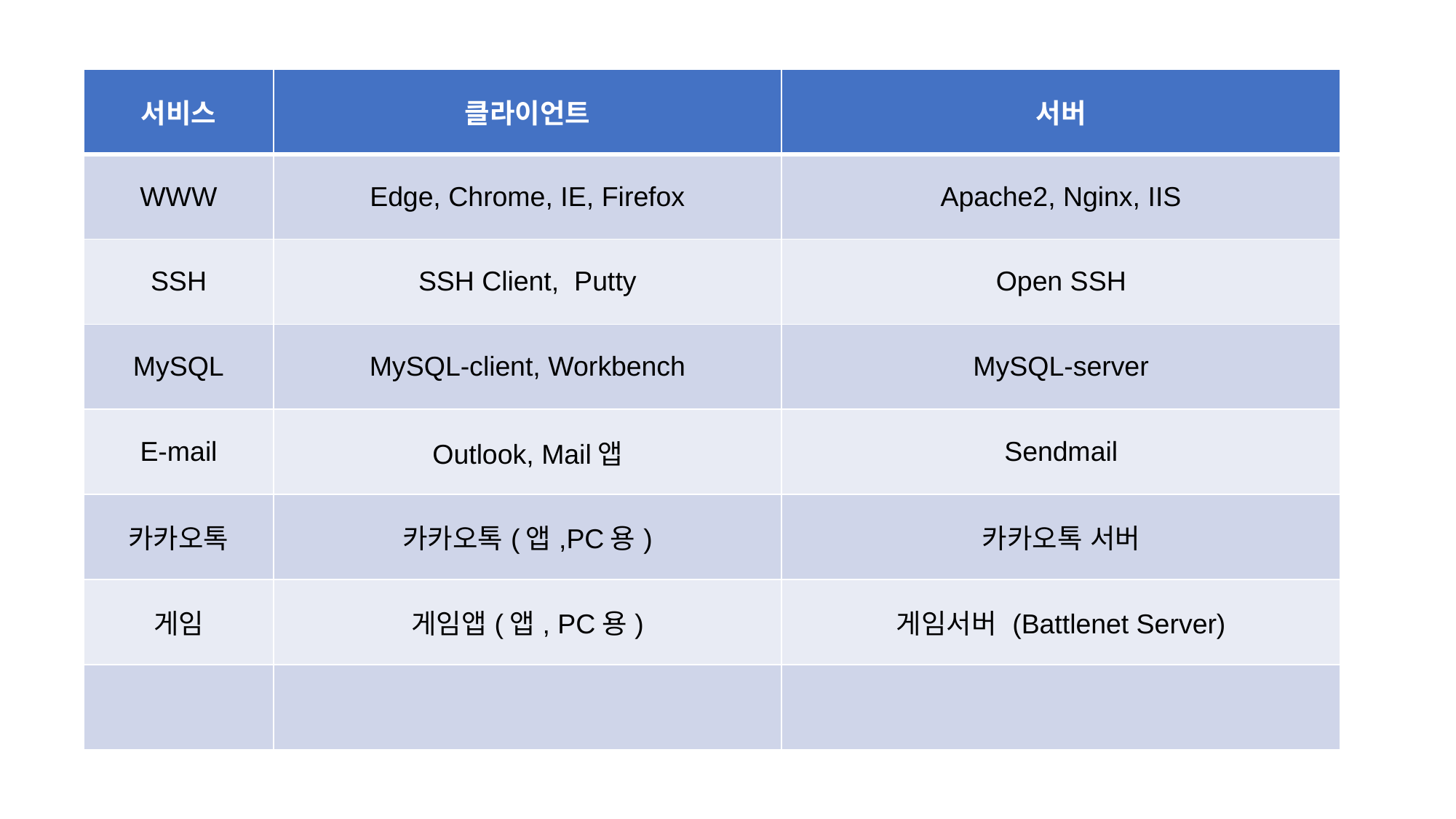

| 서비스 | 클라이언트 | 서버 |
| --- | --- | --- |
| WWW | Edge, Chrome, IE, Firefox | Apache2, Nginx, IIS |
| SSH | SSH Client, Putty | Open SSH |
| MySQL | MySQL-client, Workbench | MySQL-server |
| E-mail | Outlook, Mail앱 | Sendmail |
| 카카오톡 | 카카오톡(앱,PC용) | 카카오톡 서버 |
| 게임 | 게임앱(앱, PC용) | 게임서버 (Battlenet Server) |
|  |  |  |